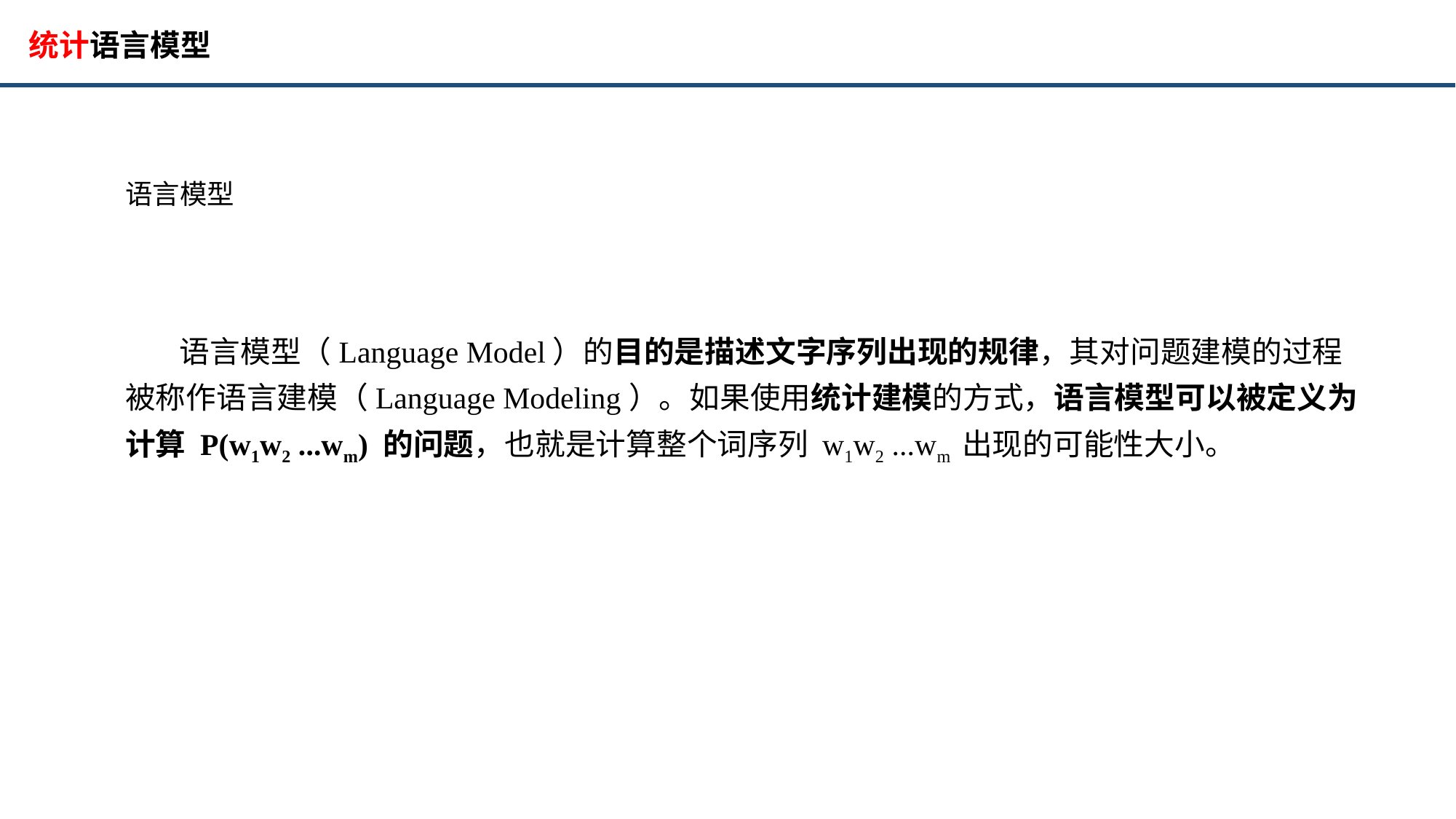

统计语言模型
语言模型
       语言模型（Language Model）的目的是描述文字序列出现的规律，其对问题建模的过程被称作语言建模（Language Modeling）。如果使用统计建模的方式，语言模型可以被定义为计算 P(w1w2 ...wm) 的问题，也就是计算整个词序列 w1w2 ...wm 出现的可能性大小。